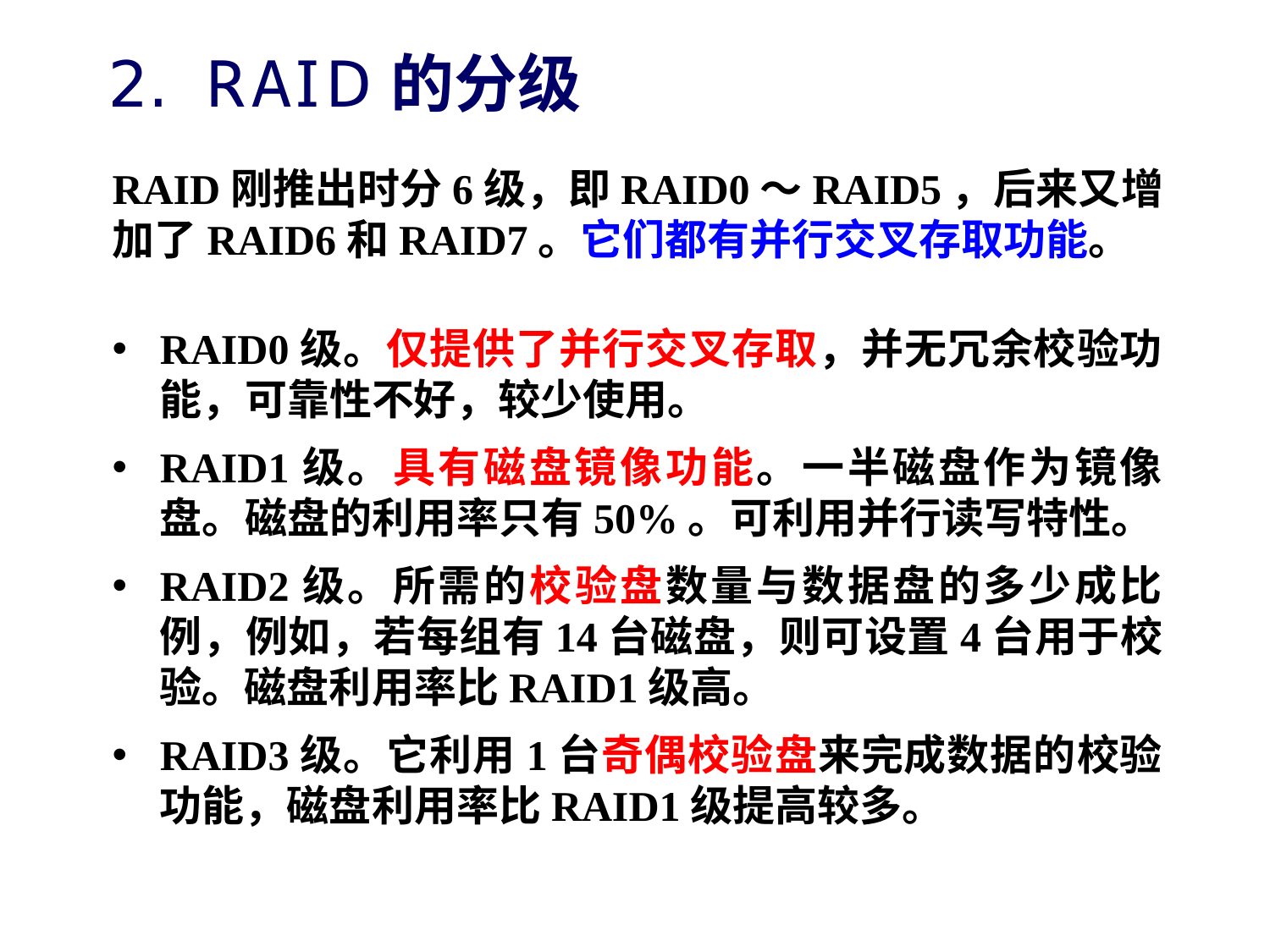

2.  RAID的分级
RAID刚推出时分6级，即RAID0～RAID5，后来又增加了RAID6和RAID7。它们都有并行交叉存取功能。
RAID0级。仅提供了并行交叉存取，并无冗余校验功能，可靠性不好，较少使用。
RAID1级。具有磁盘镜像功能。一半磁盘作为镜像盘。磁盘的利用率只有50%。可利用并行读写特性。
RAID2级。所需的校验盘数量与数据盘的多少成比例，例如，若每组有14台磁盘，则可设置4台用于校验。磁盘利用率比RAID1级高。
RAID3级。它利用1台奇偶校验盘来完成数据的校验功能，磁盘利用率比RAID1级提高较多。